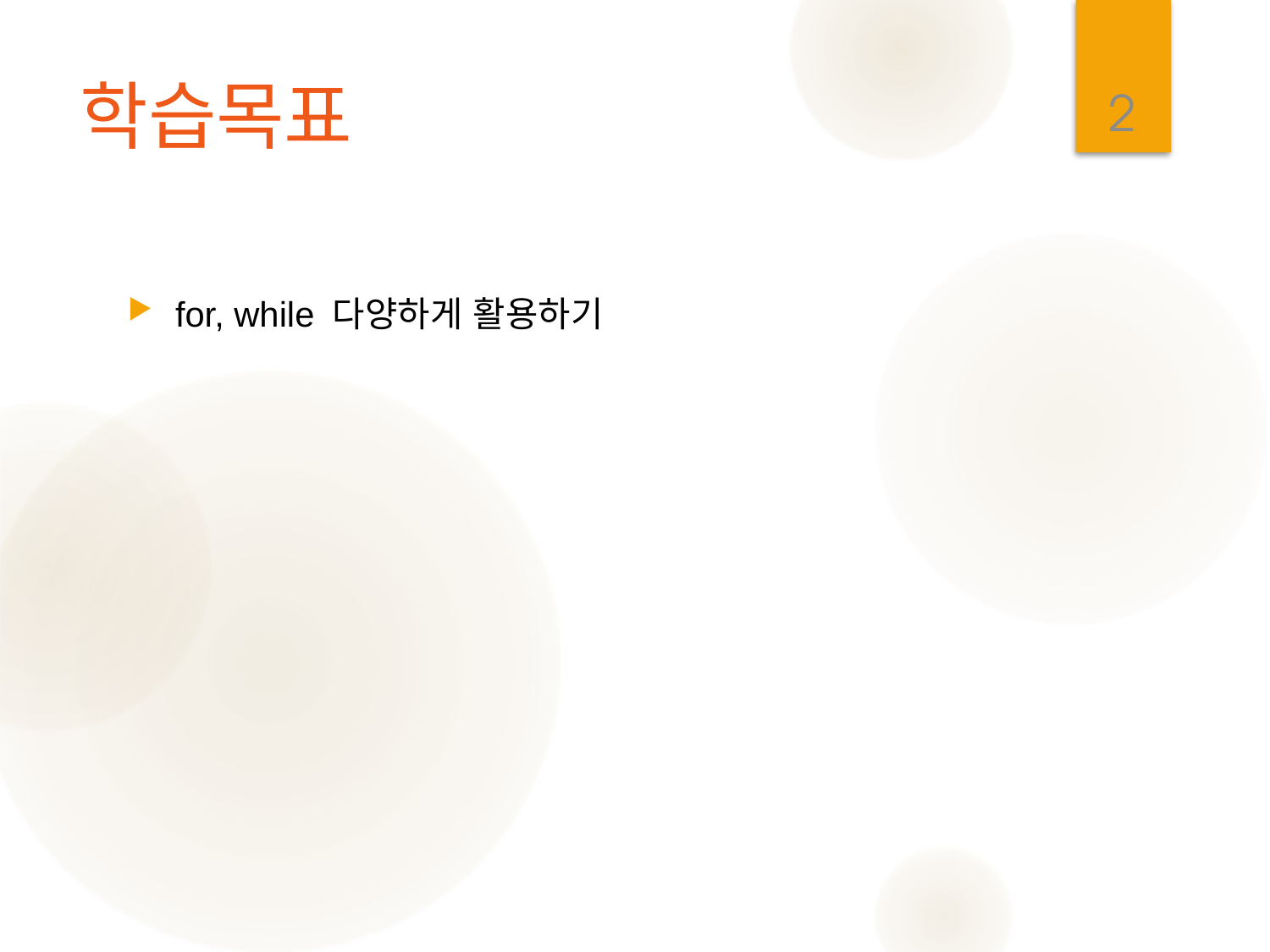

2
# 학습목표
for, while 다양하게 활용하기